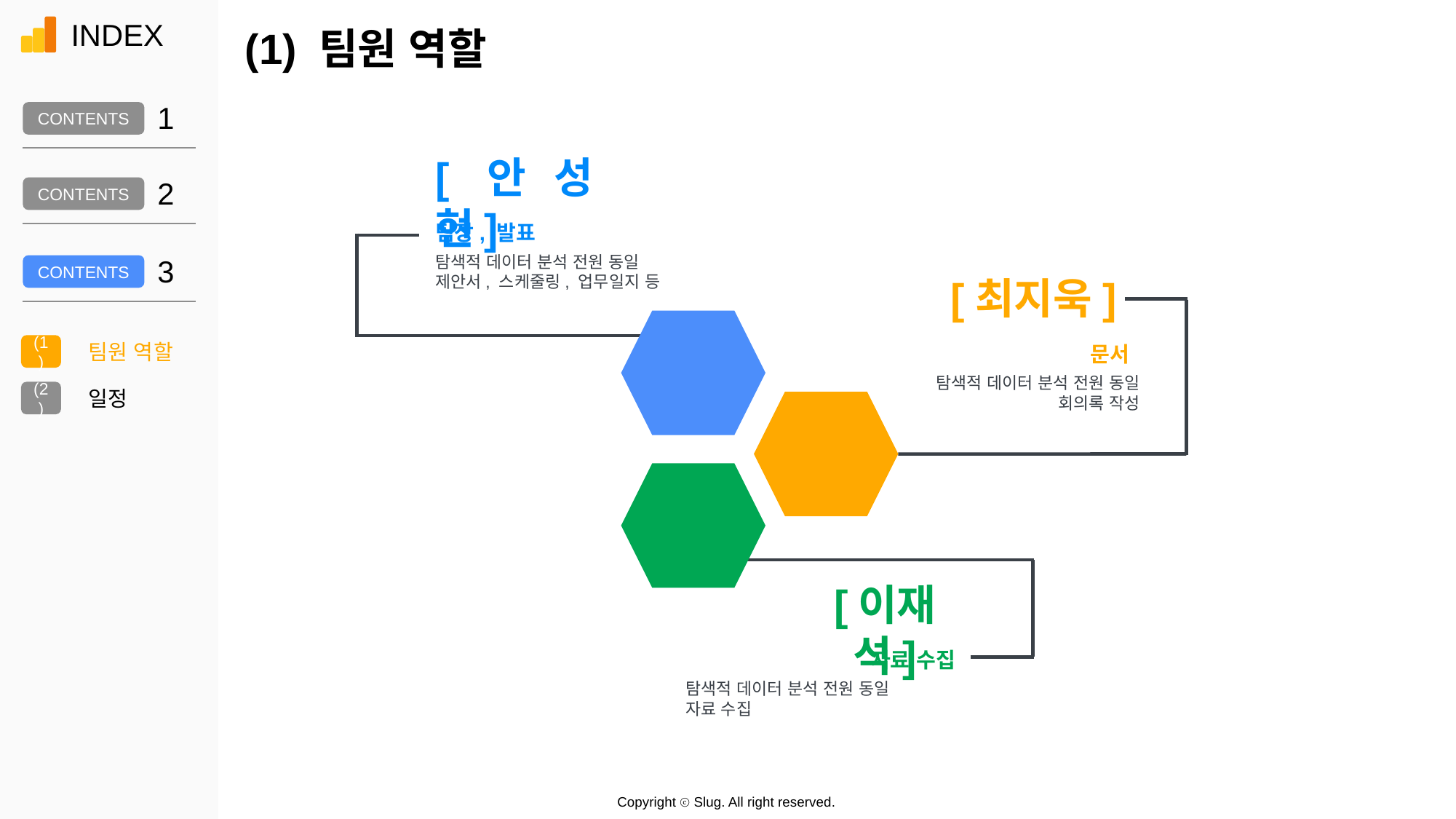

INDEX

(1) 팀원 역할
1
CONTENTS
[안성현]
2
CONTENTS
팀장, 발표
탐색적 데이터 분석 전원 동일
제안서, 스케줄링, 업무일지 등
3
CONTENTS
[최지욱]

팀원 역할
(1)
문서
탐색적 데이터 분석 전원 동일
회의록 작성
일정
(2)

[이재석]
자료 수집
탐색적 데이터 분석 전원 동일
자료 수집
Copyright ⓒ Slug. All right reserved.